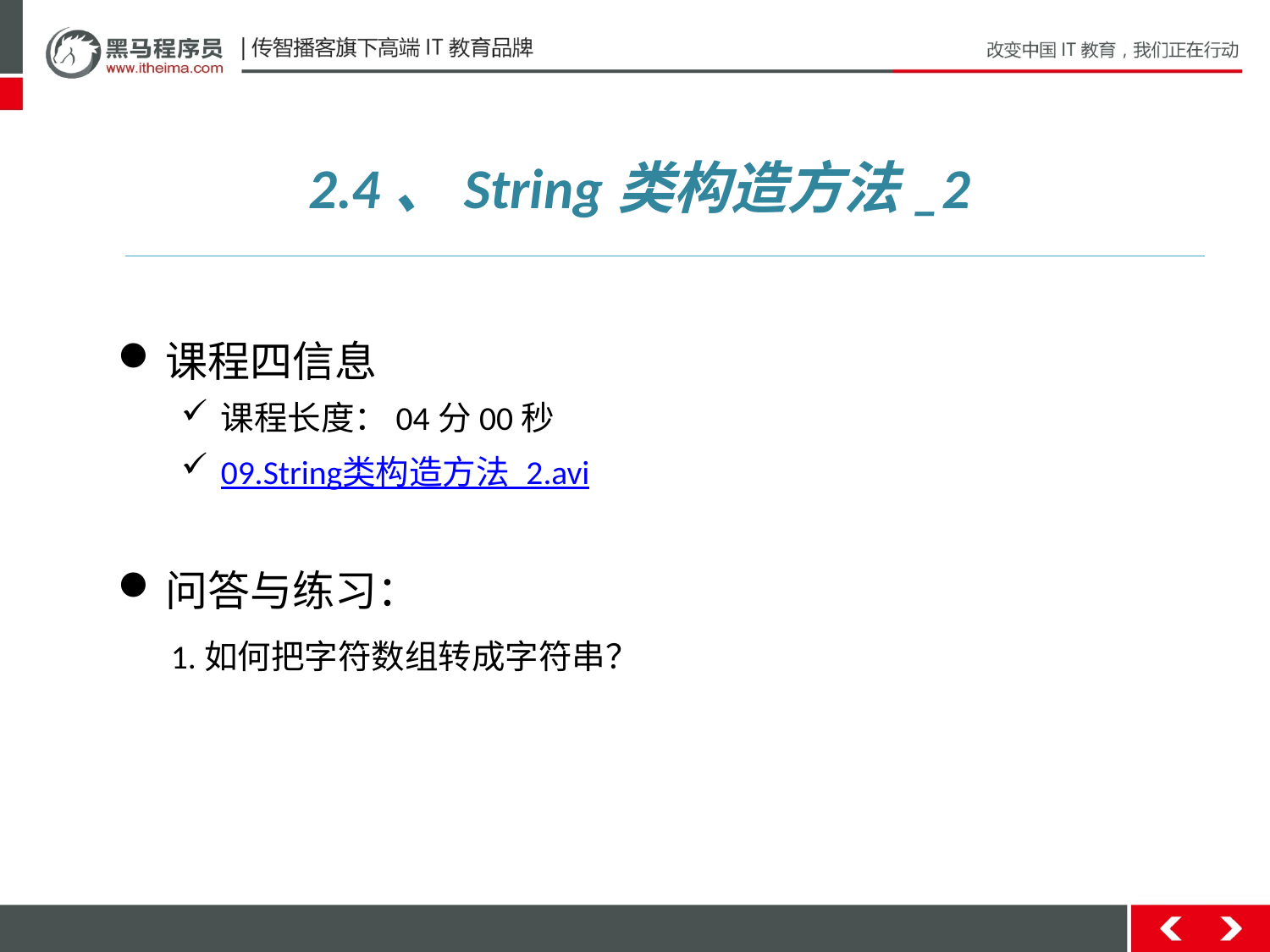

2.4、String类构造方法_2

课程四信息
课程长度：04分00秒
09.String类构造方法_2.avi

问答与练习：
       1.如何把字符数组转成字符串？